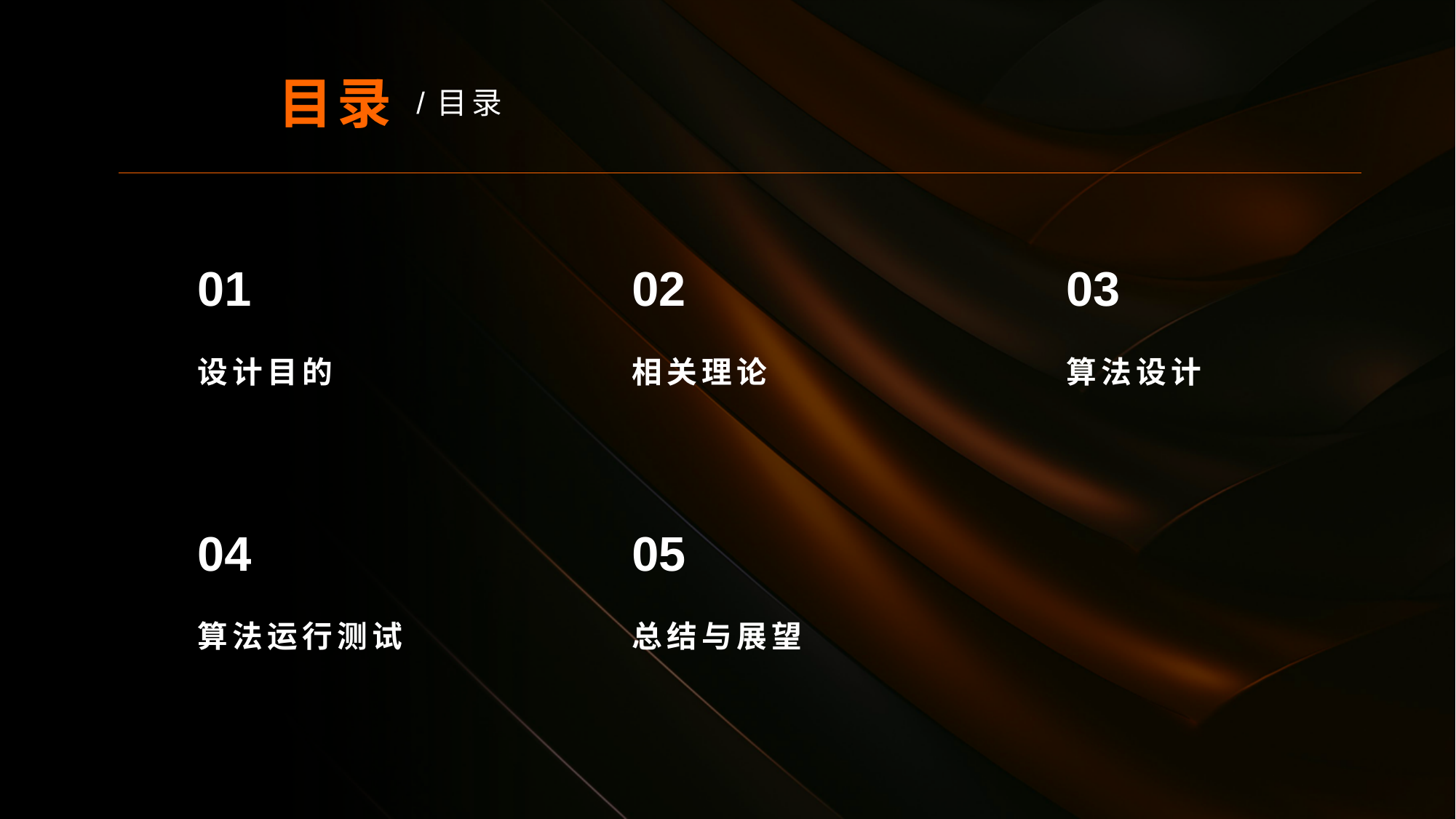

目录
/目录
01
02
03
设计目的
相关理论
算法设计
04
05
算法运行测试
总结与展望